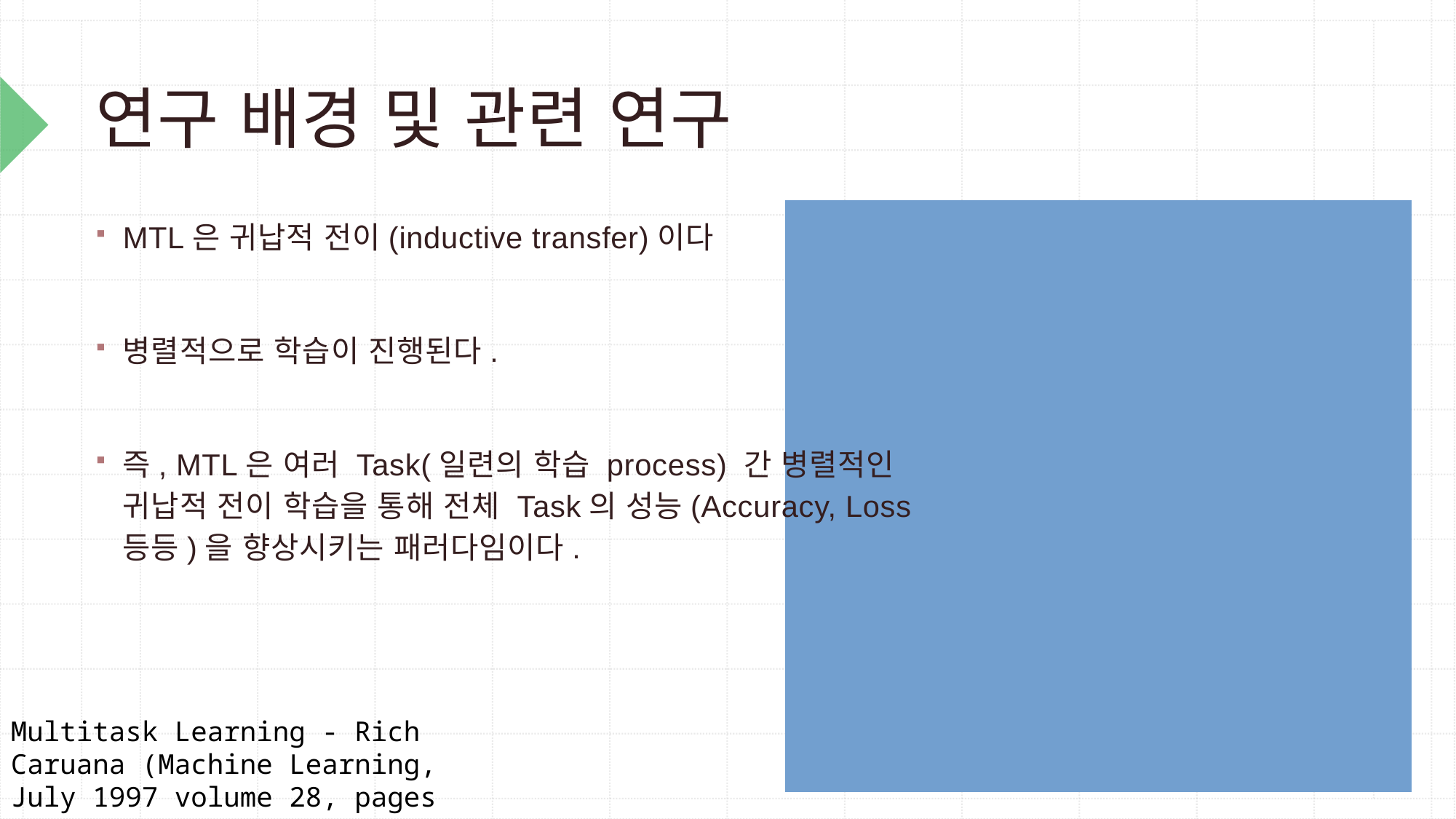

# 연구 배경 및 관련 연구
MTL은 귀납적 전이(inductive transfer)이다

병렬적으로 학습이 진행된다.

즉, MTL은 여러 Task(일련의 학습 process) 간 병렬적인 귀납적 전이 학습을 통해 전체 Task의 성능(Accuracy, Loss 등등)을 향상시키는 패러다임이다.

Multitask Learning - Rich Caruana (Machine Learning, July 1997 volume 28, pages 41-75)